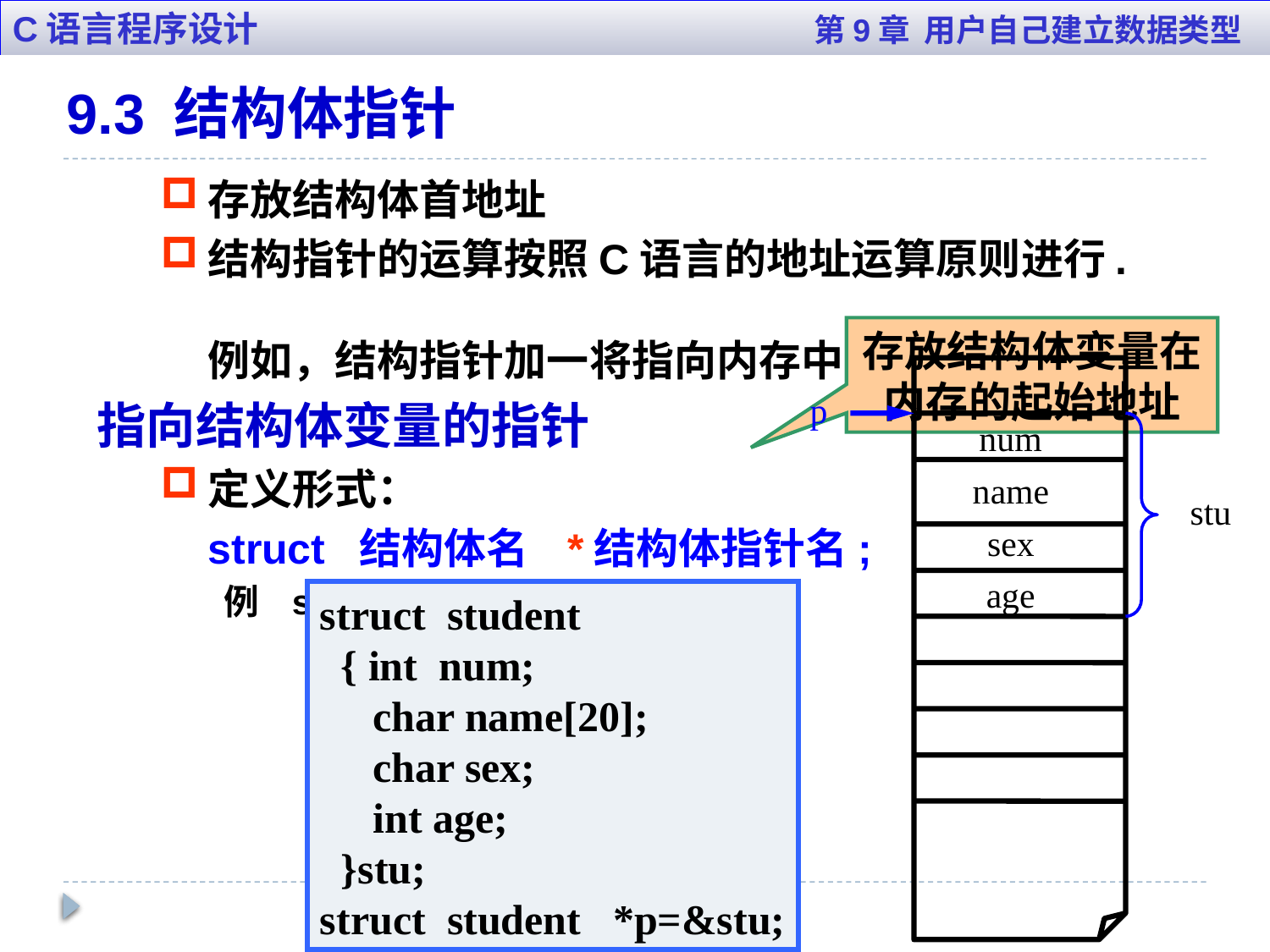

C语言程序设计                                                                     第9章  用户自己建立数据类型
9.3 结构体指针

存放结构体首地址
结构指针的运算按照C语言的地址运算原则进行.
例如，结构指针加一将指向内存中下一个结构体。
指向结构体变量的指针
定义形式：
    struct  结构体名   *结构体指针名;
例   struct  student  *p;
存放结构体变量在内存的起始地址

p
num

name
stu
sex

age

struct  student
  { int  num;
     char name[20];
     char sex;
     int age;
  }stu;
struct  student   *p=&stu;